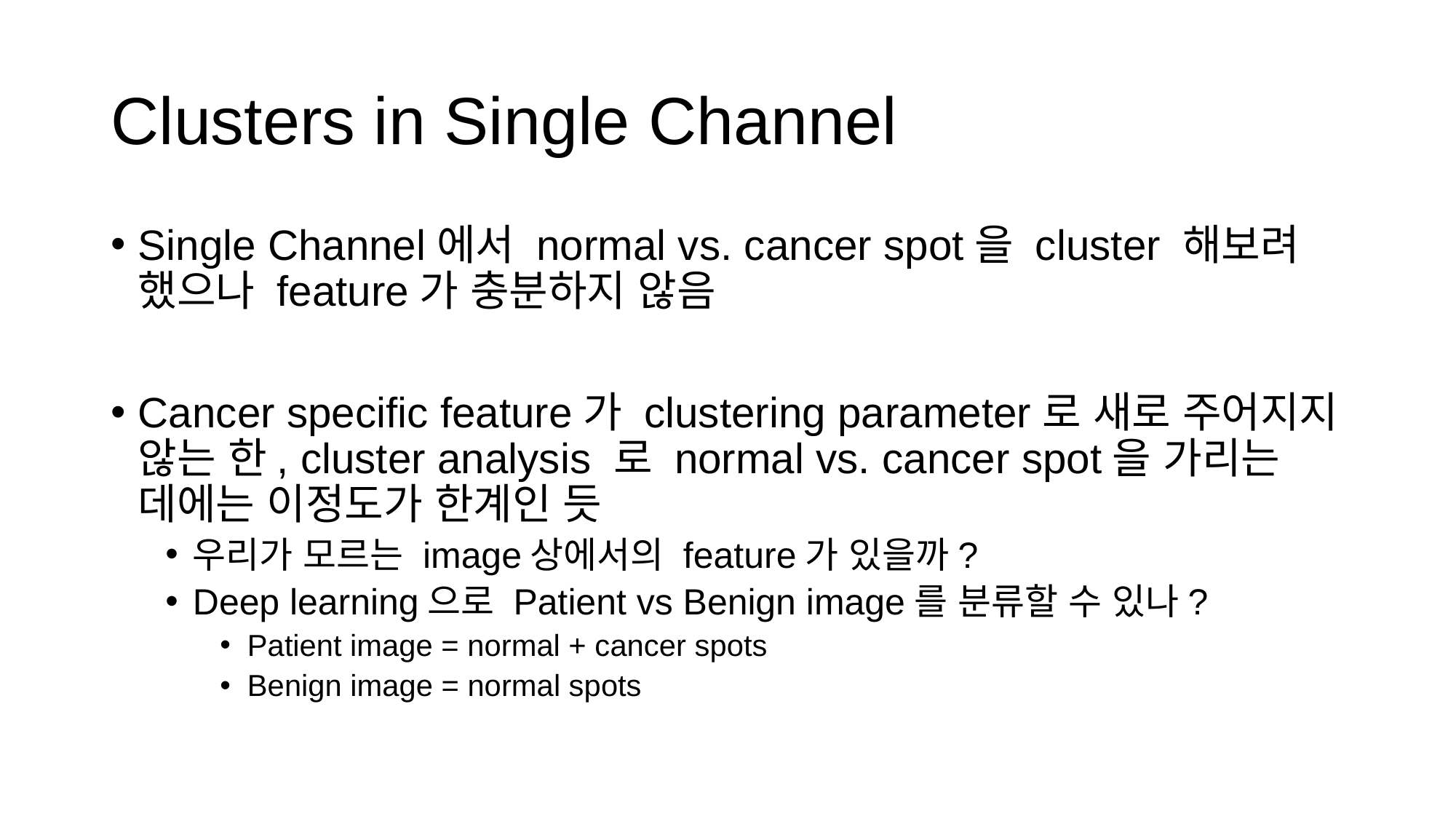

# Clusters in Single Channel
Single Channel에서 normal vs. cancer spot을 cluster 해보려 했으나 feature가 충분하지 않음

Cancer specific feature가 clustering parameter로 새로 주어지지 않는 한, cluster analysis 로 normal vs. cancer spot을 가리는 데에는 이정도가 한계인 듯
우리가 모르는 image상에서의 feature가 있을까?
Deep learning으로 Patient vs Benign image를 분류할 수 있나?
Patient image = normal + cancer spots
Benign image = normal spots